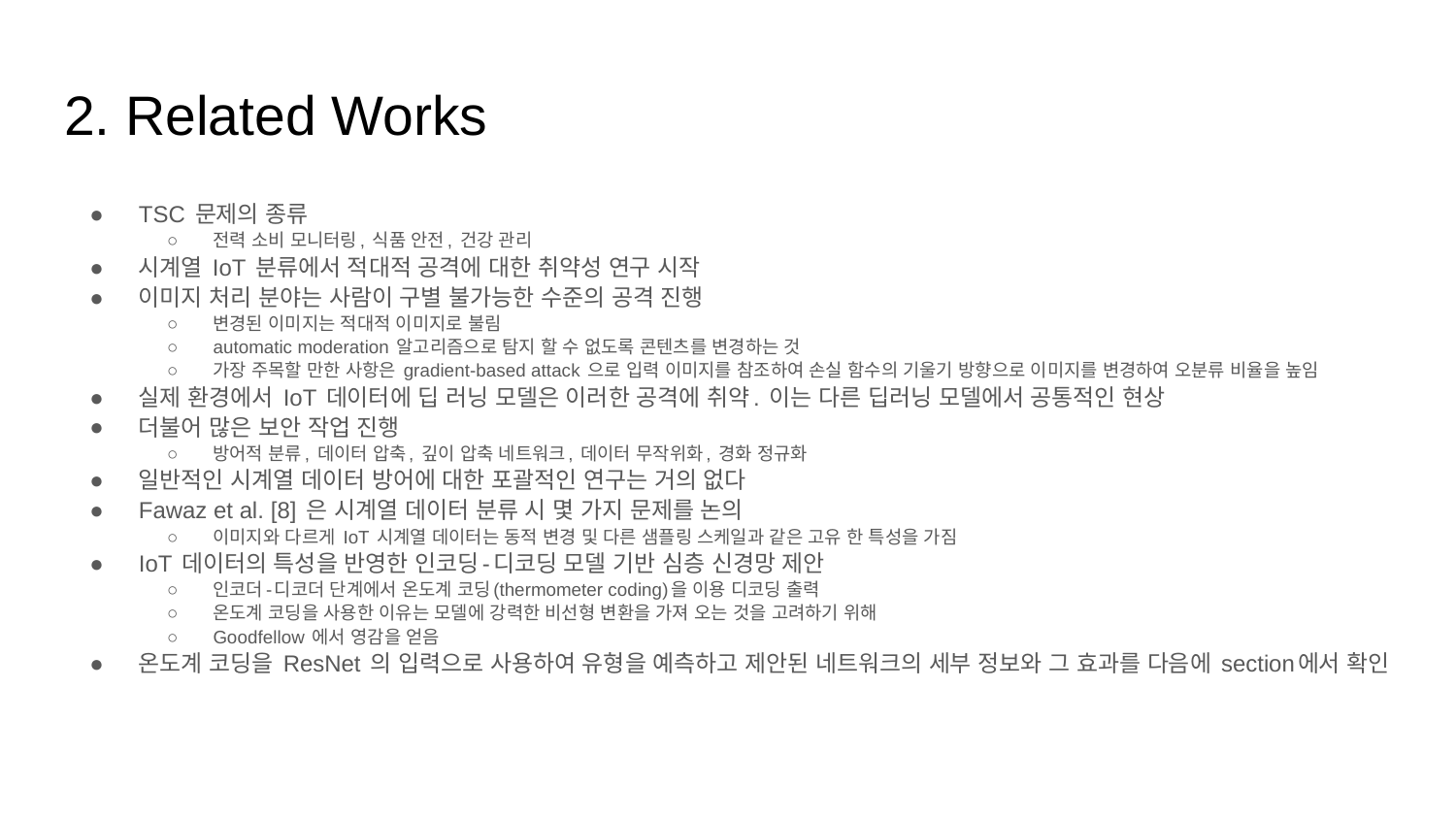

# 2. Related Works
TSC 문제의 종류
전력 소비 모니터링, 식품 안전, 건강 관리
시계열 IoT 분류에서 적대적 공격에 대한 취약성 연구 시작
이미지 처리 분야는 사람이 구별 불가능한 수준의 공격 진행
변경된 이미지는 적대적 이미지로 불림
automatic moderation 알고리즘으로 탐지 할 수 없도록 콘텐츠를 변경하는 것
가장 주목할 만한 사항은 gradient-based attack 으로 입력 이미지를 참조하여 손실 함수의 기울기 방향으로 이미지를 변경하여 오분류 비율을 높임
실제 환경에서 IoT 데이터에 딥 러닝 모델은 이러한 공격에 취약. 이는 다른 딥러닝 모델에서 공통적인 현상
더불어 많은 보안 작업 진행
방어적 분류, 데이터 압축, 깊이 압축 네트워크, 데이터 무작위화, 경화 정규화
일반적인 시계열 데이터 방어에 대한 포괄적인 연구는 거의 없다
Fawaz et al. [8] 은 시계열 데이터 분류 시 몇 가지 문제를 논의
이미지와 다르게 IoT 시계열 데이터는 동적 변경 및 다른 샘플링 스케일과 같은 고유 한 특성을 가짐
IoT 데이터의 특성을 반영한 인코딩-디코딩 모델 기반 심층 신경망 제안
인코더-디코더 단계에서 온도계 코딩(thermometer coding)을 이용 디코딩 출력
온도계 코딩을 사용한 이유는 모델에 강력한 비선형 변환을 가져 오는 것을 고려하기 위해
Goodfellow 에서 영감을 얻음
온도계 코딩을 ResNet 의 입력으로 사용하여 유형을 예측하고 제안된 네트워크의 세부 정보와 그 효과를 다음에 section에서 확인